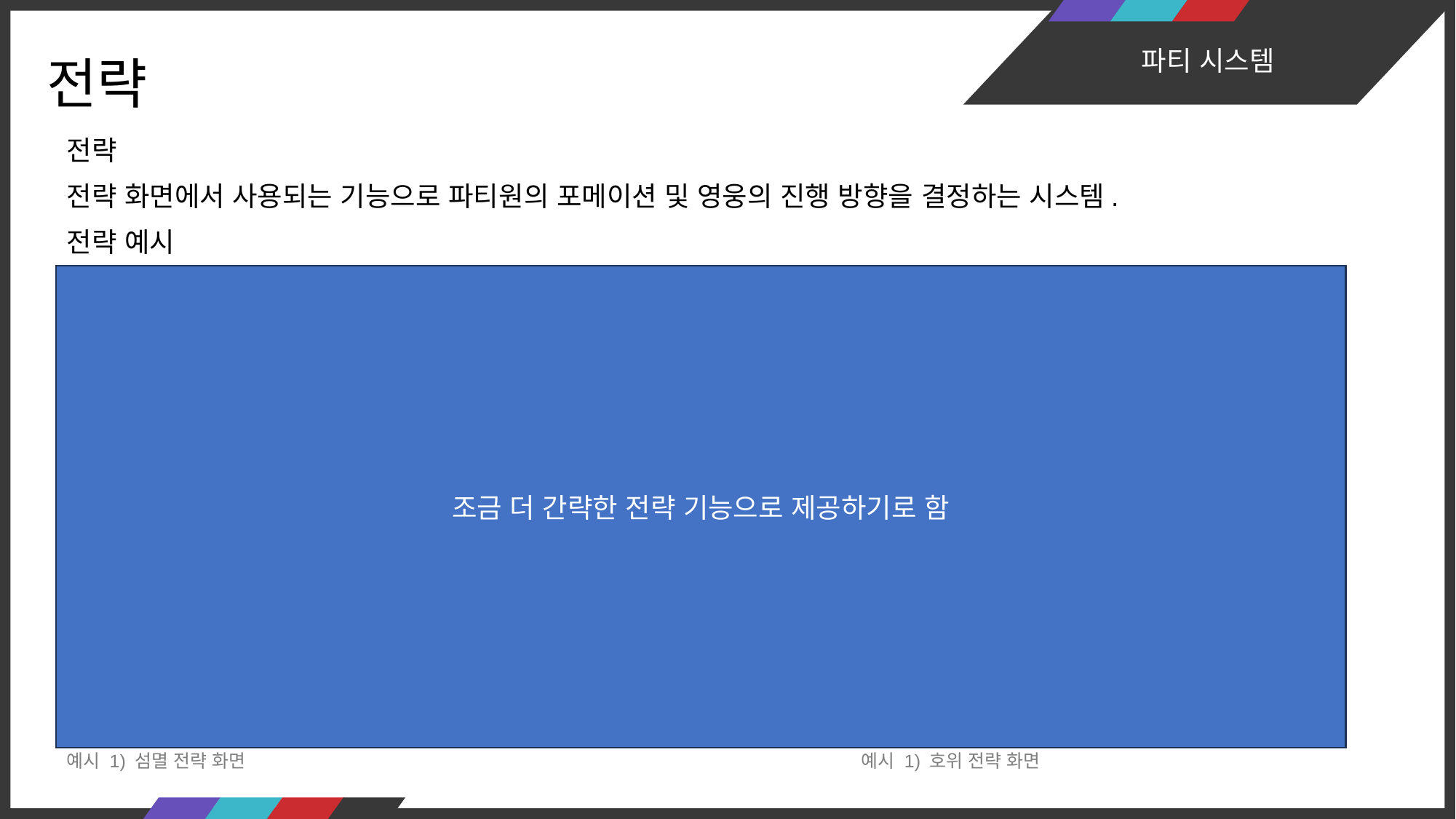

파티 시스템
전략
전략
전략 화면에서 사용되는 기능으로 파티원의 포메이션 및 영웅의 진행 방향을 결정하는 시스템.
전략 예시
포메이션 및 커버 영역 표시
조금 더 간략한 전략 기능으로 제공하기로 함

영웅의 능력의 따른 포메이션을
유저가 구성하여 전략을 생성
영웅 능력과 위치에 따른
영웅의 공격이 커버 영역을 표시

영웅

영웅

영웅

영웅

몬스터 출현 위치 제공

영웅

호위

영웅
진행 방향

몬스터
위치
몬스터
위치
몬스터
위치
몬스터가 출현하는 곳을 확인하고
영웅 위치 및 진행 방향을 설정

진행 방향

영웅

영웅

영웅

영웅

오브젝트 표기
호위 등 특별한 오브젝트가 있을 경우 해당 오브젝트 위치를 표기.

예시 1) 섬멸 전략 화면
예시 1) 호위 전략 화면